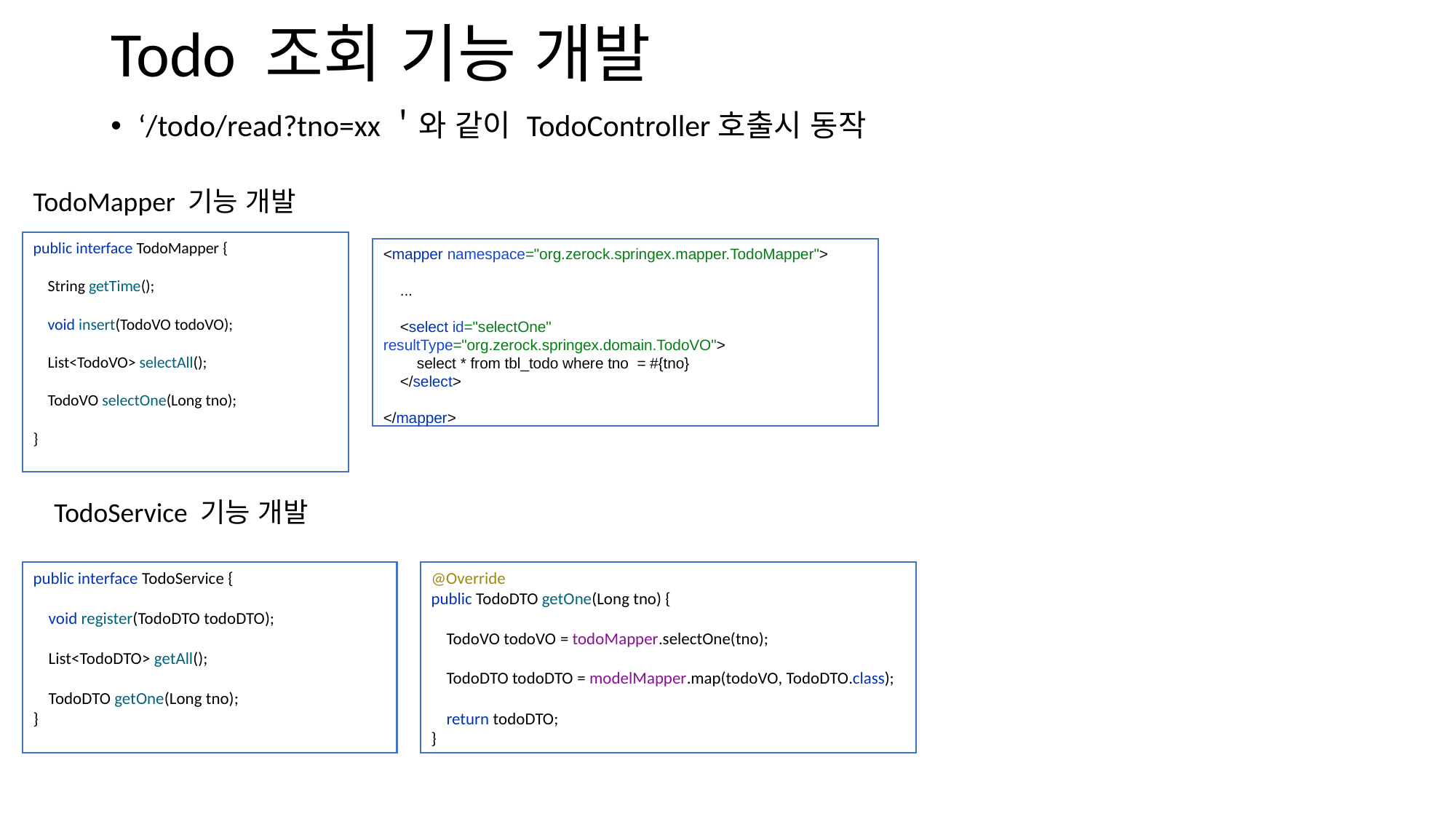

# Todo 조회 기능 개발
‘/todo/read?tno=xx＇와 같이 TodoController호출시 동작
TodoMapper 기능 개발
public interface TodoMapper {
    String getTime();
    void insert(TodoVO todoVO);
    List<TodoVO> selectAll();
    TodoVO selectOne(Long tno);
}
<mapper namespace="org.zerock.springex.mapper.TodoMapper">
    ...
    <select id="selectOne" resultType="org.zerock.springex.domain.TodoVO">
        select * from tbl_todo where tno  = #{tno}
    </select>
</mapper>
TodoService 기능 개발
public interface TodoService {
    void register(TodoDTO todoDTO);
    List<TodoDTO> getAll();
    TodoDTO getOne(Long tno);
}
@Override
public TodoDTO getOne(Long tno) {
    TodoVO todoVO = todoMapper.selectOne(tno);
    TodoDTO todoDTO = modelMapper.map(todoVO, TodoDTO.class);
    return todoDTO;
}